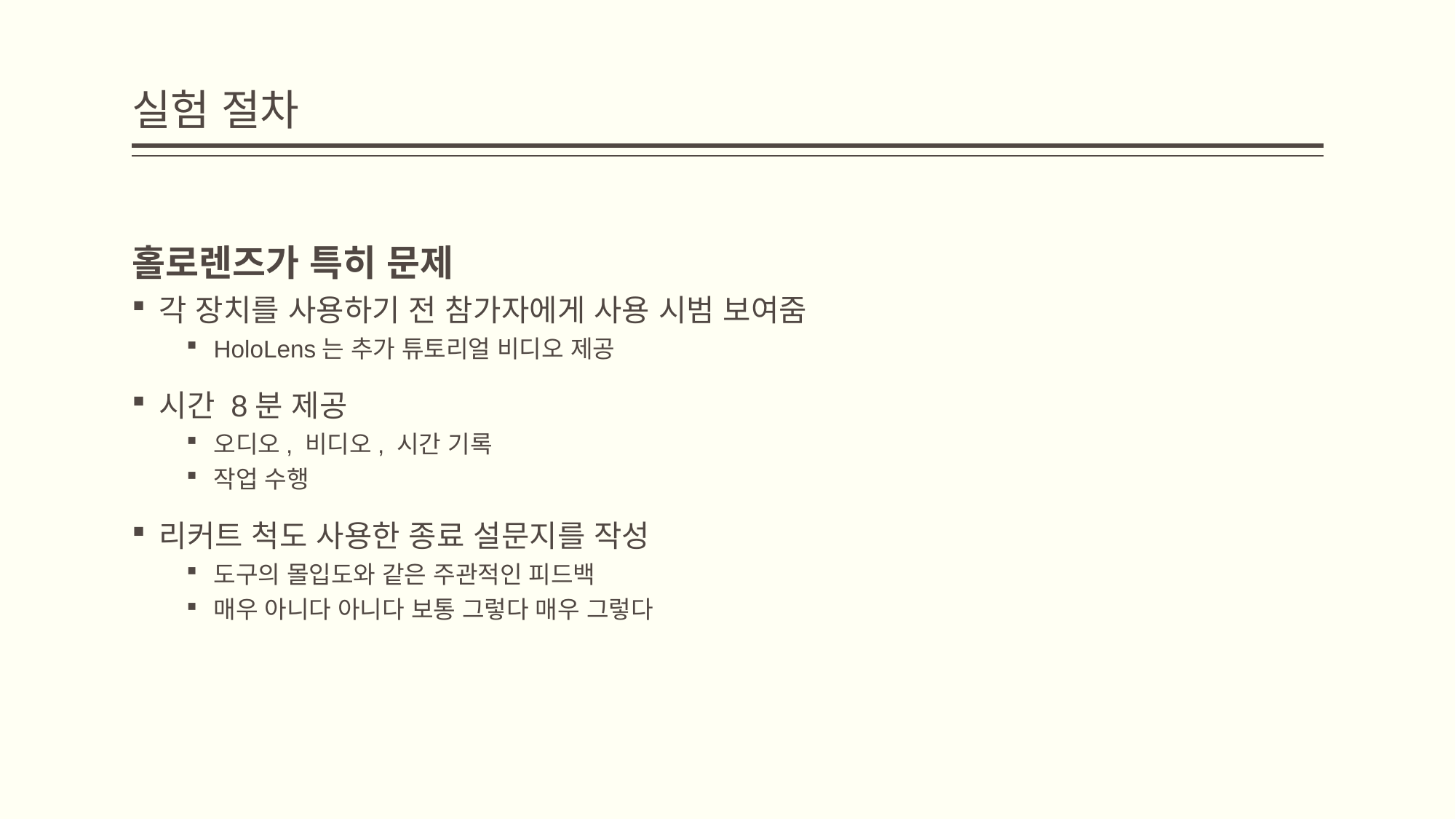

# 실험 절차
홀로렌즈가 특히 문제
각 장치를 사용하기 전 참가자에게 사용 시범 보여줌
HoloLens는 추가 튜토리얼 비디오 제공
시간 8분 제공
오디오, 비디오, 시간 기록
작업 수행
리커트 척도 사용한 종료 설문지를 작성
도구의 몰입도와 같은 주관적인 피드백
매우 아니다 아니다 보통 그렇다 매우 그렇다